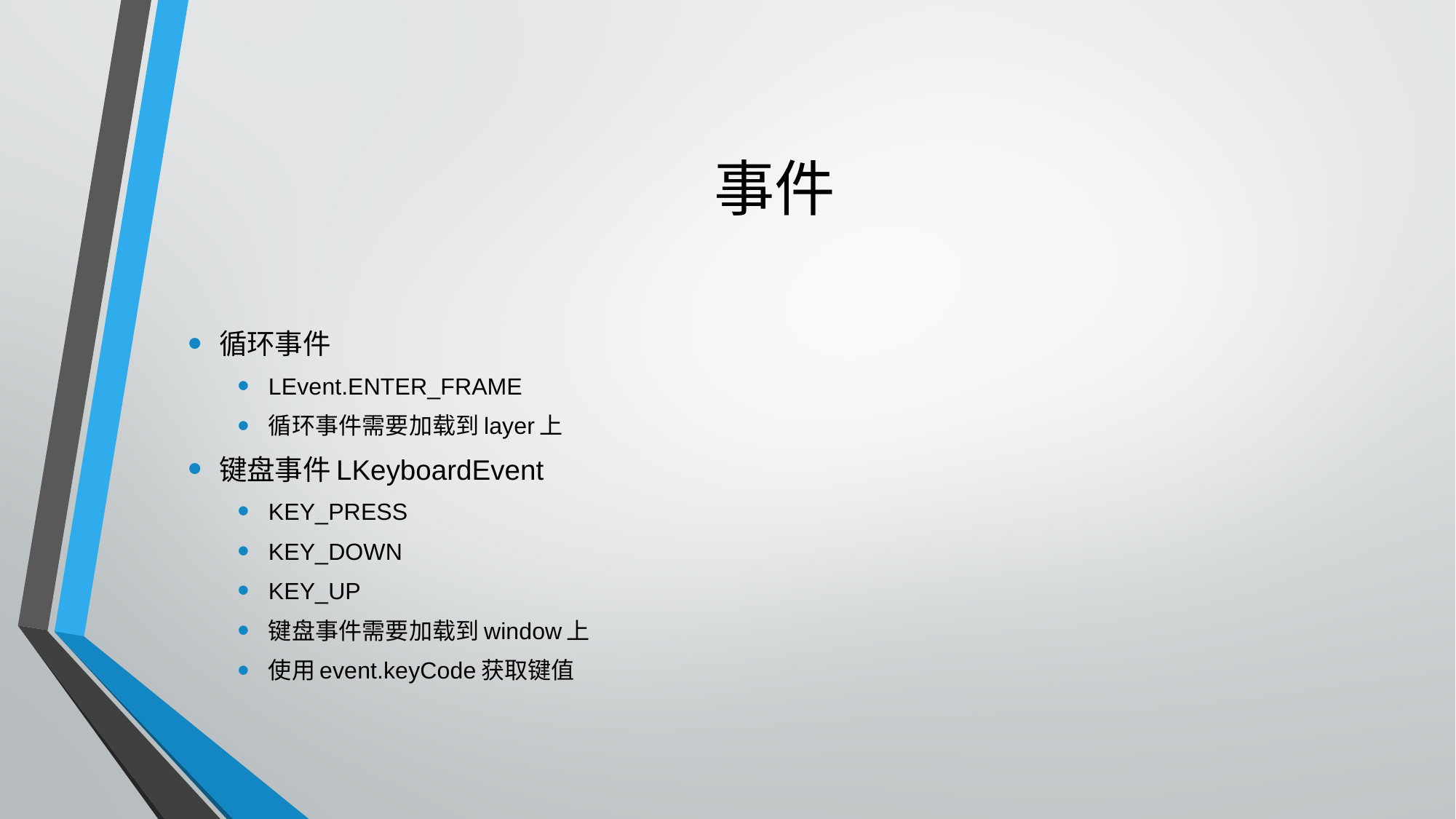

# 事件
循环事件
LEvent.ENTER_FRAME
循环事件需要加载到layer上
键盘事件LKeyboardEvent
KEY_PRESS
KEY_DOWN
KEY_UP
键盘事件需要加载到window上
使用event.keyCode获取键值